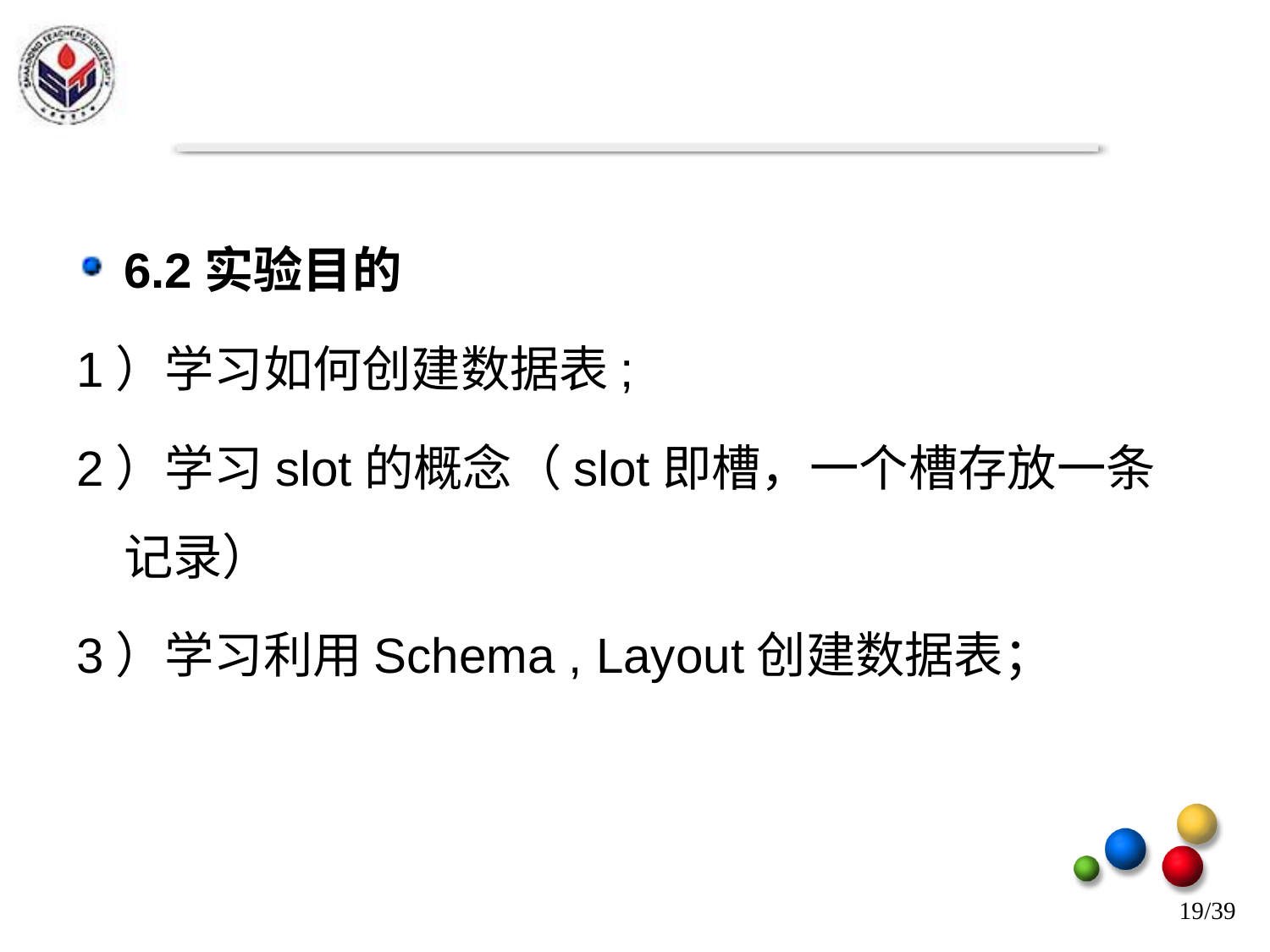

#
6.2实验目的
1）学习如何创建数据表;
2）学习slot的概念（slot即槽，一个槽存放一条记录）
3）学习利用Schema , Layout创建数据表；

19/39